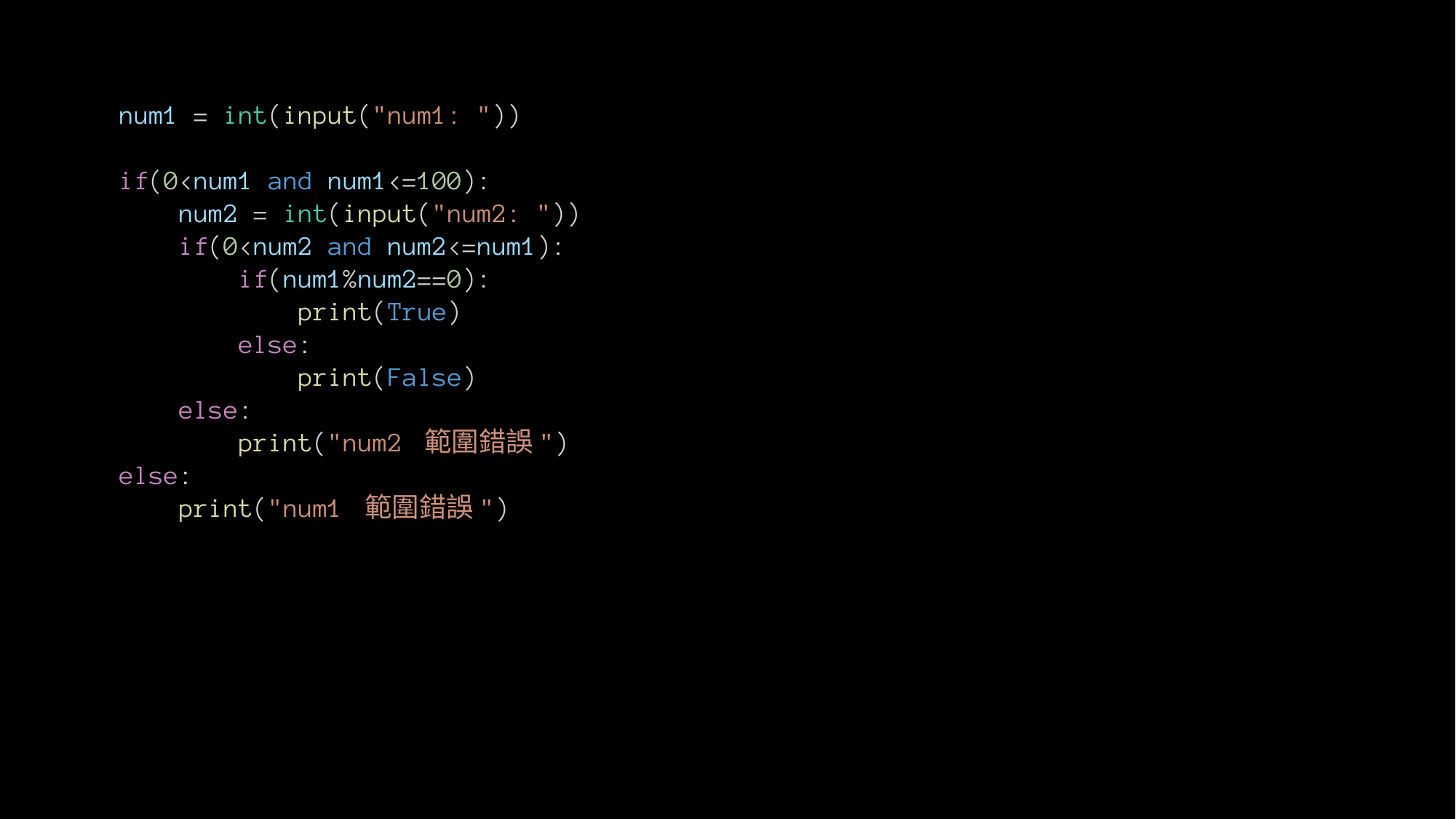

num1 = int(input("num1: "))
if(0<num1 and num1<=100):
    num2 = int(input("num2: "))
    if(0<num2 and num2<=num1):
        if(num1%num2==0):
            print(True)
        else:
            print(False)
    else:
        print("num2 範圍錯誤")
else:
    print("num1 範圍錯誤")